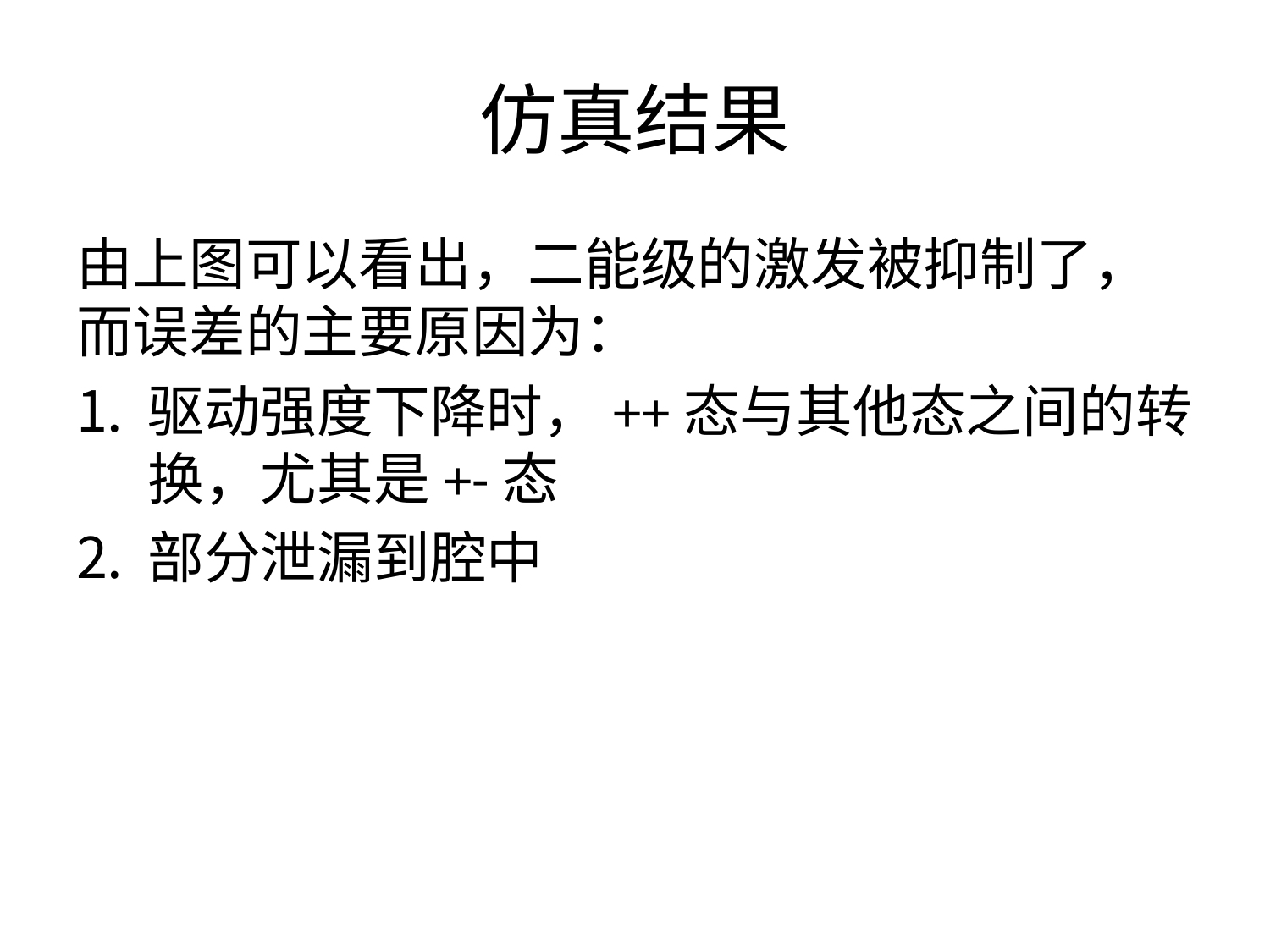

# 仿真结果
由上图可以看出，二能级的激发被抑制了，而误差的主要原因为：
驱动强度下降时，++态与其他态之间的转换，尤其是+-态
部分泄漏到腔中